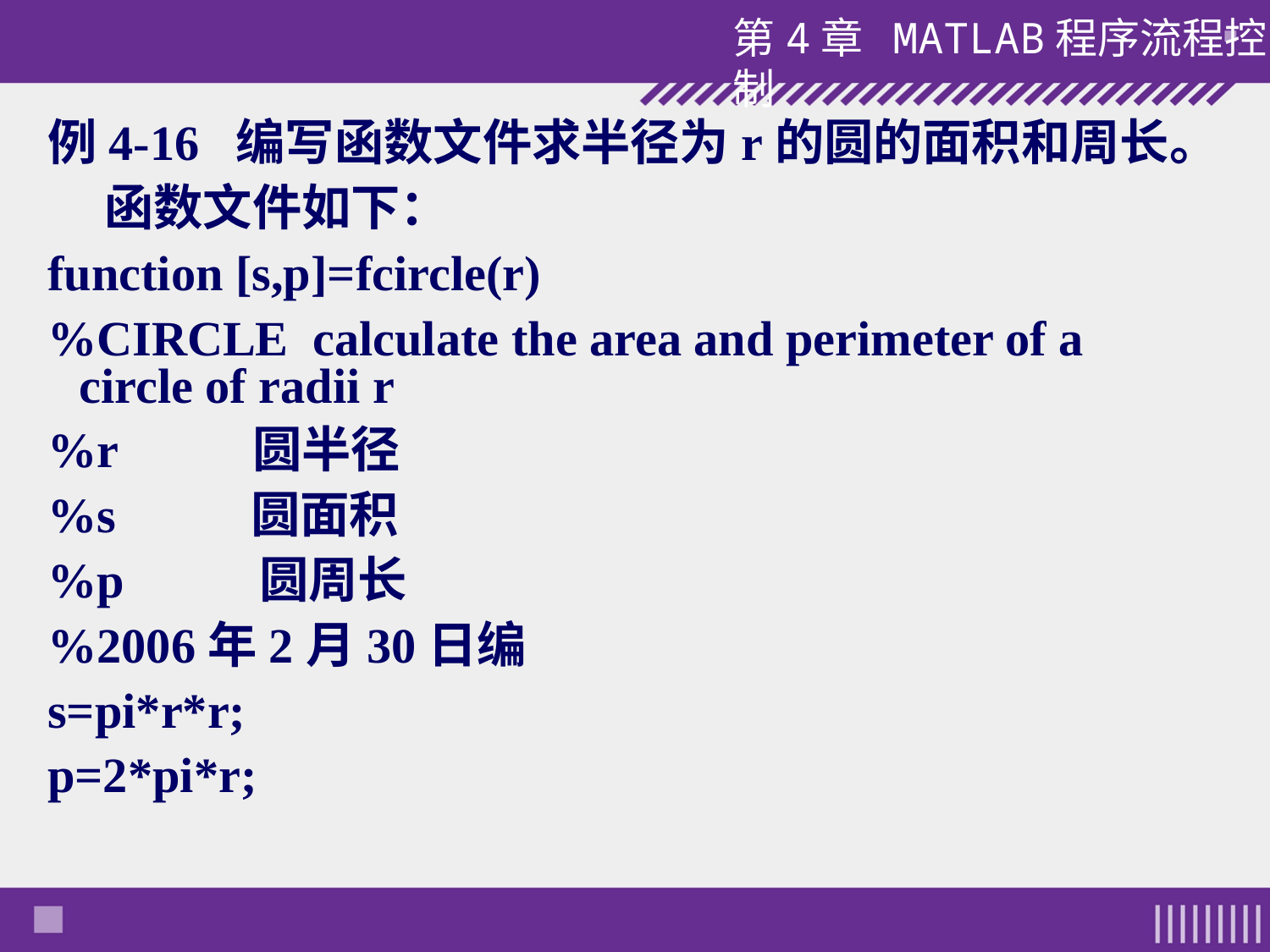

例4-16  编写函数文件求半径为r的圆的面积和周长。
    函数文件如下：
function [s,p]=fcircle(r)
%CIRCLE  calculate the area and perimeter of a circle of radii r
%r          圆半径
%s          圆面积
%p          圆周长
%2006年2月30日编
s=pi*r*r;
p=2*pi*r;